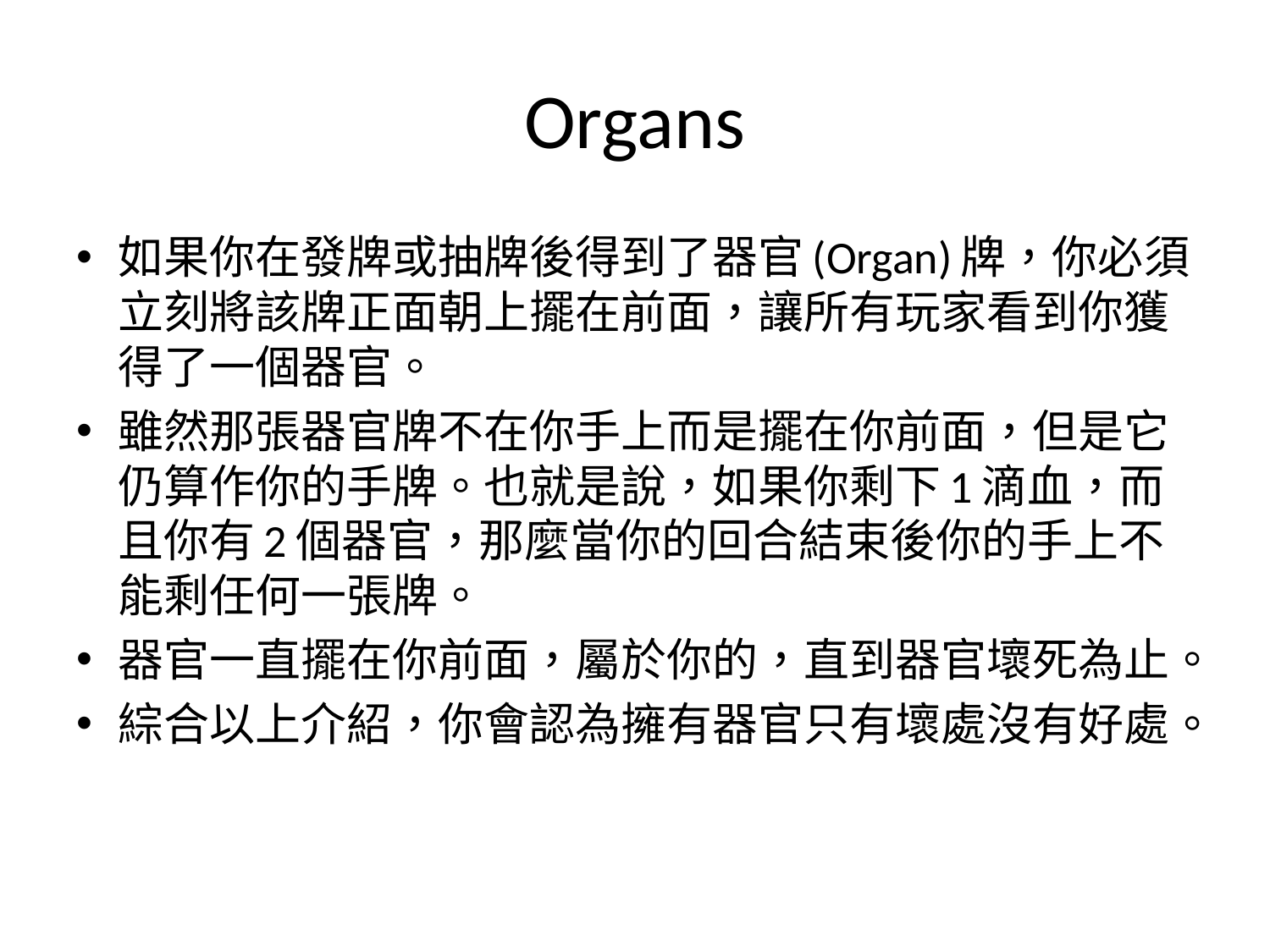

# Organs
如果你在發牌或抽牌後得到了器官(Organ)牌，你必須立刻將該牌正面朝上擺在前面，讓所有玩家看到你獲得了一個器官。
雖然那張器官牌不在你手上而是擺在你前面，但是它仍算作你的手牌。也就是說，如果你剩下1滴血，而且你有2個器官，那麼當你的回合結束後你的手上不能剩任何一張牌。
器官一直擺在你前面，屬於你的，直到器官壞死為止。
綜合以上介紹，你會認為擁有器官只有壞處沒有好處。